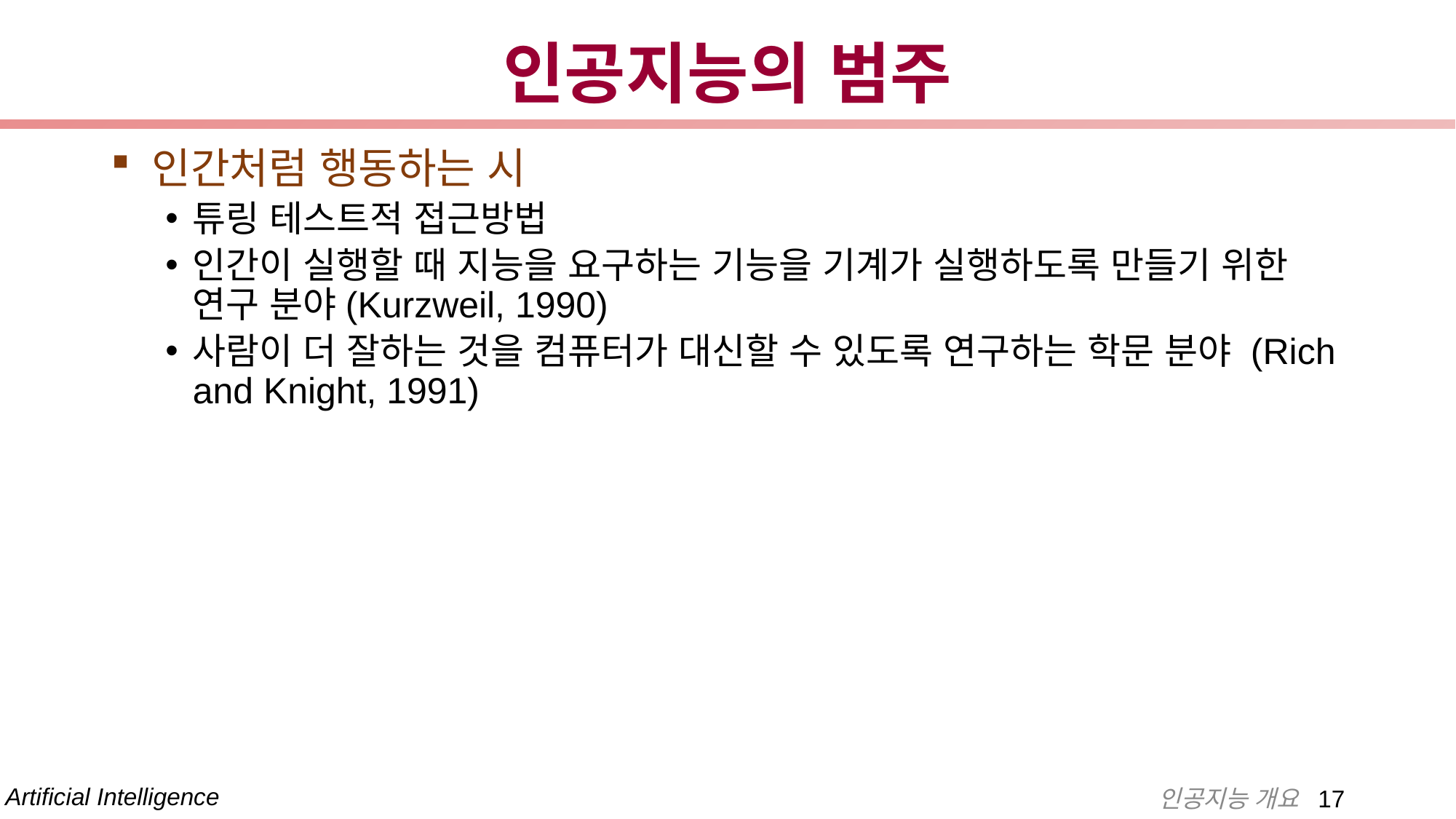

# 인공지능의 범주
인간처럼 행동하는 시
튜링 테스트적 접근방법
인간이 실행할 때 지능을 요구하는 기능을 기계가 실행하도록 만들기 위한 연구 분야(Kurzweil, 1990)
사람이 더 잘하는 것을 컴퓨터가 대신할 수 있도록 연구하는 학문 분야 (Rich and Knight, 1991)